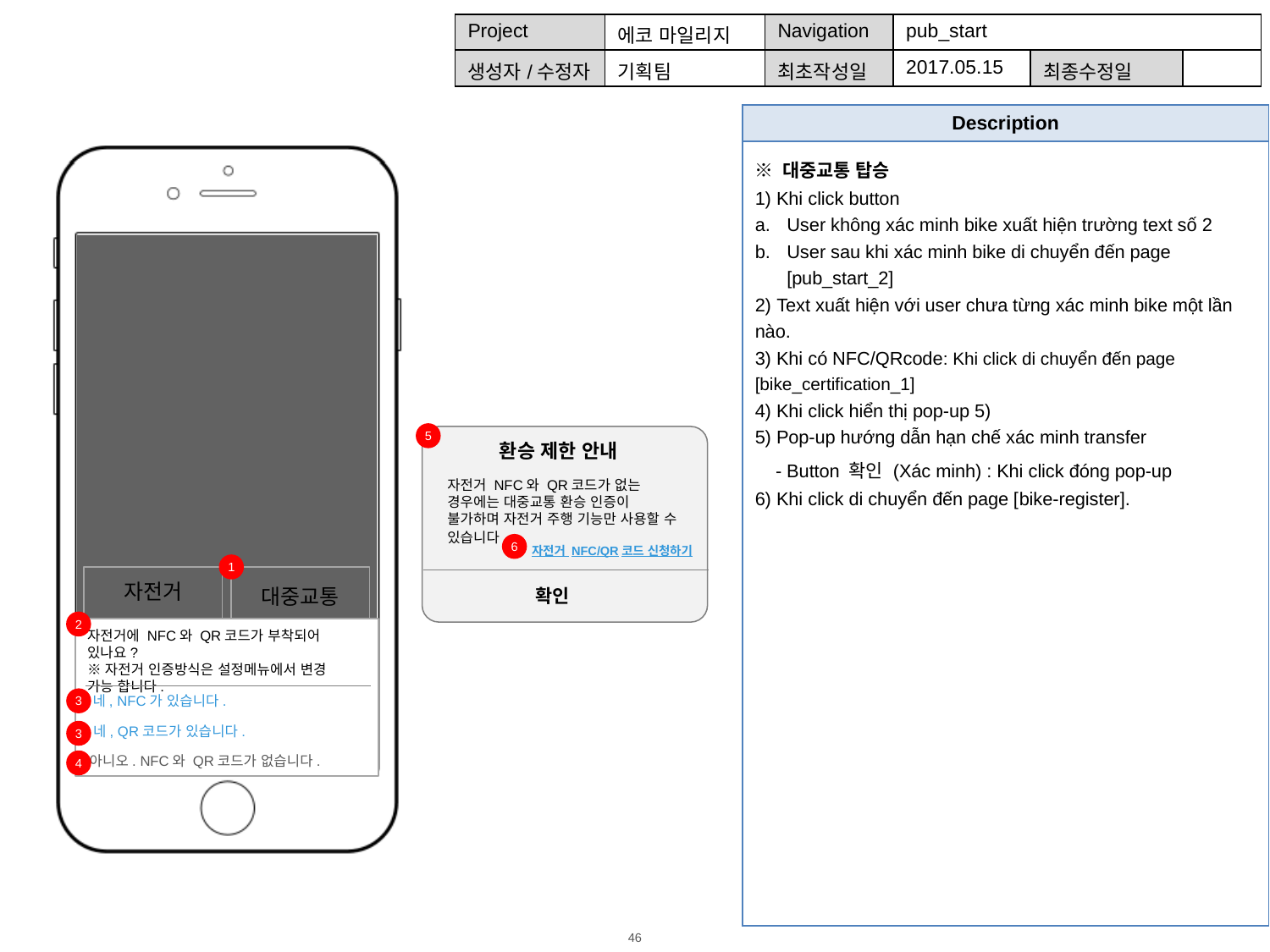

| Project | 에코 마일리지 | Navigation | pub\_start |  |  |
| --- | --- | --- | --- | --- | --- |
| 생성자/수정자 | 기획팀 | 최초작성일 | 2017.05.15 | 최종수정일 |  |
| Description |
| --- |
| ※ 대중교통 탑승 1) Khi click button User không xác minh bike xuất hiện trường text số 2 User sau khi xác minh bike di chuyển đến page [pub\_start\_2] 2) Text xuất hiện với user chưa từng xác minh bike một lần nào. 3) Khi có NFC/QRcode: Khi click di chuyển đến page [bike\_certification\_1] 4) Khi click hiển thị pop-up 5) 5) Pop-up hướng dẫn hạn chế xác minh transfer - Button 확인 (Xác minh) : Khi click đóng pop-up 6) Khi click di chuyển đến page [bike-register]. |

5

환승 제한 안내
자전거 NFC와 QR코드가 없는 경우에는 대중교통 환승 인증이 불가하며 자전거 주행 기능만 사용할 수 있습니다.
성공확률 50%
D-7
6
자전거 NFC/QR코드 신청하기
1
자전거

대중교통

확인
￥5.00
2

자전거에 NFC와 QR코드가 부착되어 있나요?
※자전거 인증방식은 설정메뉴에서 변경 가능 합니다.
네, NFC가 있습니다.
3
네, QR코드가 있습니다.
3
아니오. NFC와 QR코드가 없습니다.
4